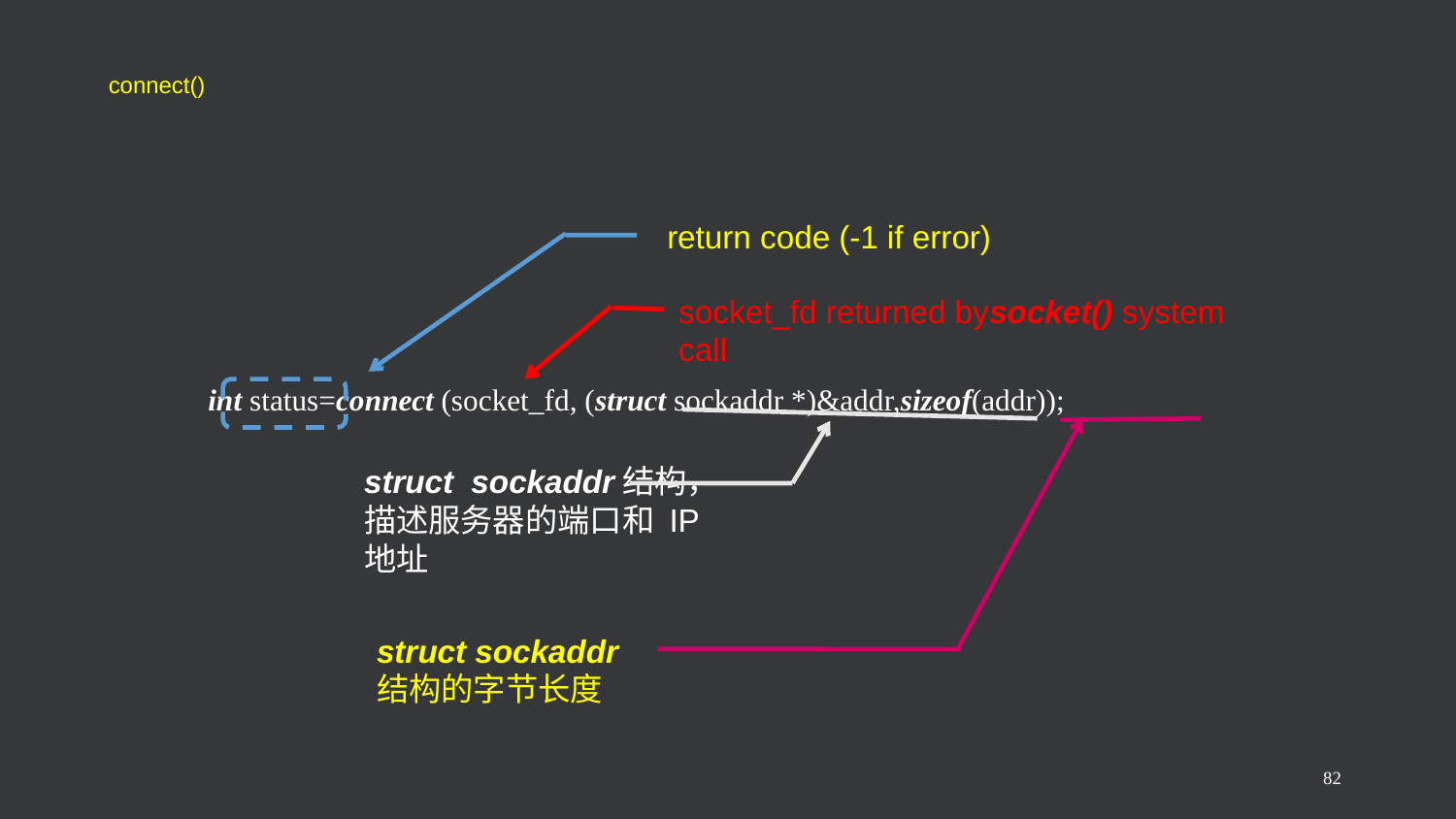

# connect()
return code (-1 if error)

socket_fd returned bysocket() system call

int status=connect (socket_fd, (struct sockaddr *)&addr,sizeof(addr));

struct  sockaddr结构，
描述服务器的端口和 IP 地址

struct sockaddr 结构的字节长度
82